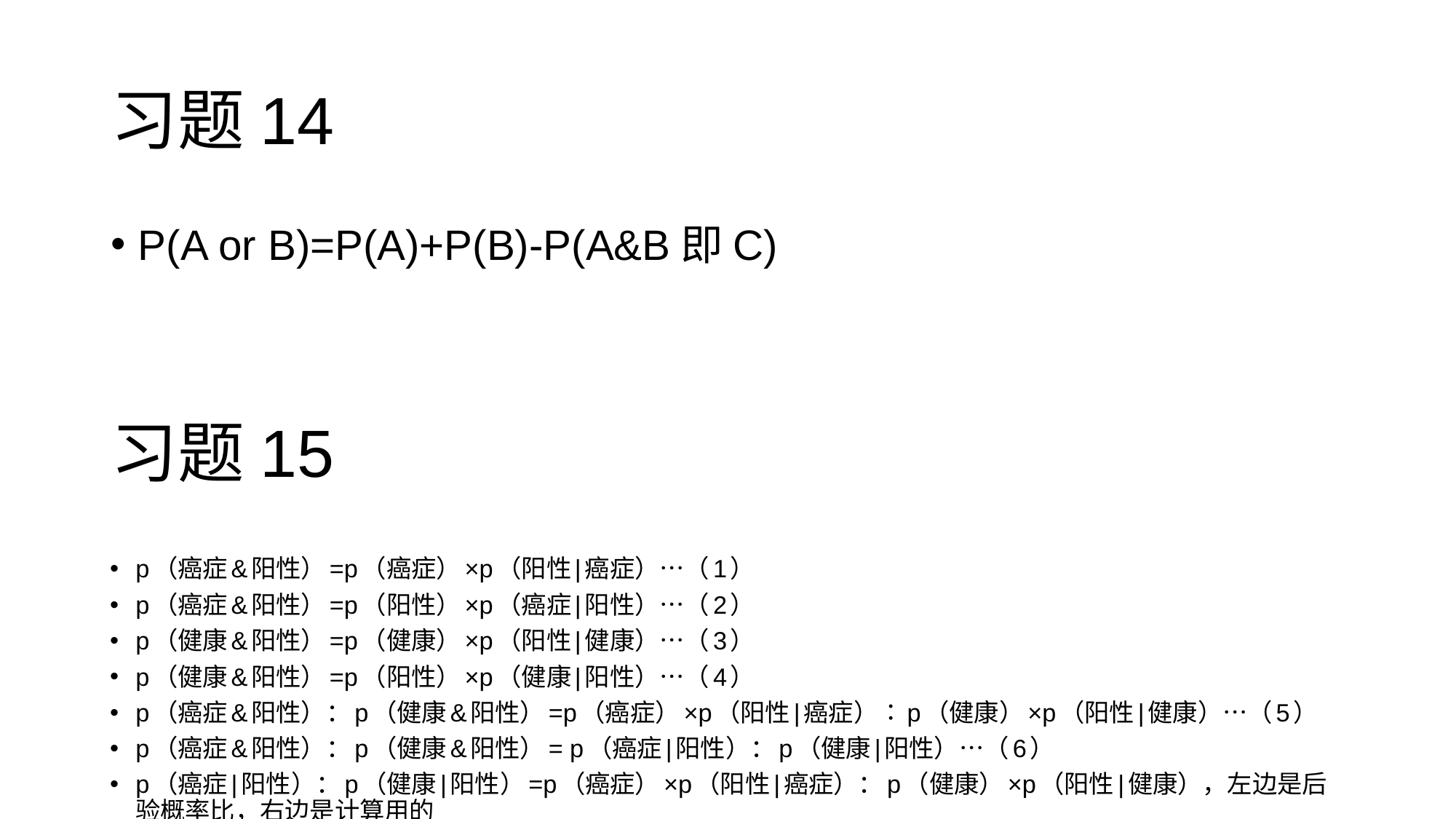

# 习题14
P(A or B)=P(A)+P(B)-P(A&B即C)
习题15
p（癌症&阳性）=p（癌症）×p（阳性|癌症）…（1）
p（癌症&阳性）=p（阳性）×p（癌症|阳性）…（2）
p（健康&阳性）=p（健康）×p（阳性|健康）…（3）
p（健康&阳性）=p（阳性）×p（健康|阳性）…（4）
p（癌症&阳性）​：p（健康&阳性）=p（癌症）×p（阳性|癌症）∶p（健康）×p（阳性|健康）…（5）
p（癌症&阳性）​：p（健康&阳性）= p（癌症|阳性）​：p（健康|阳性）…（6）
p（癌症|阳性）​：p（健康|阳性）=p（癌症）×p（阳性|癌症）​：p（健康）×p（阳性|健康），左边是后验概率比，右边是计算用的